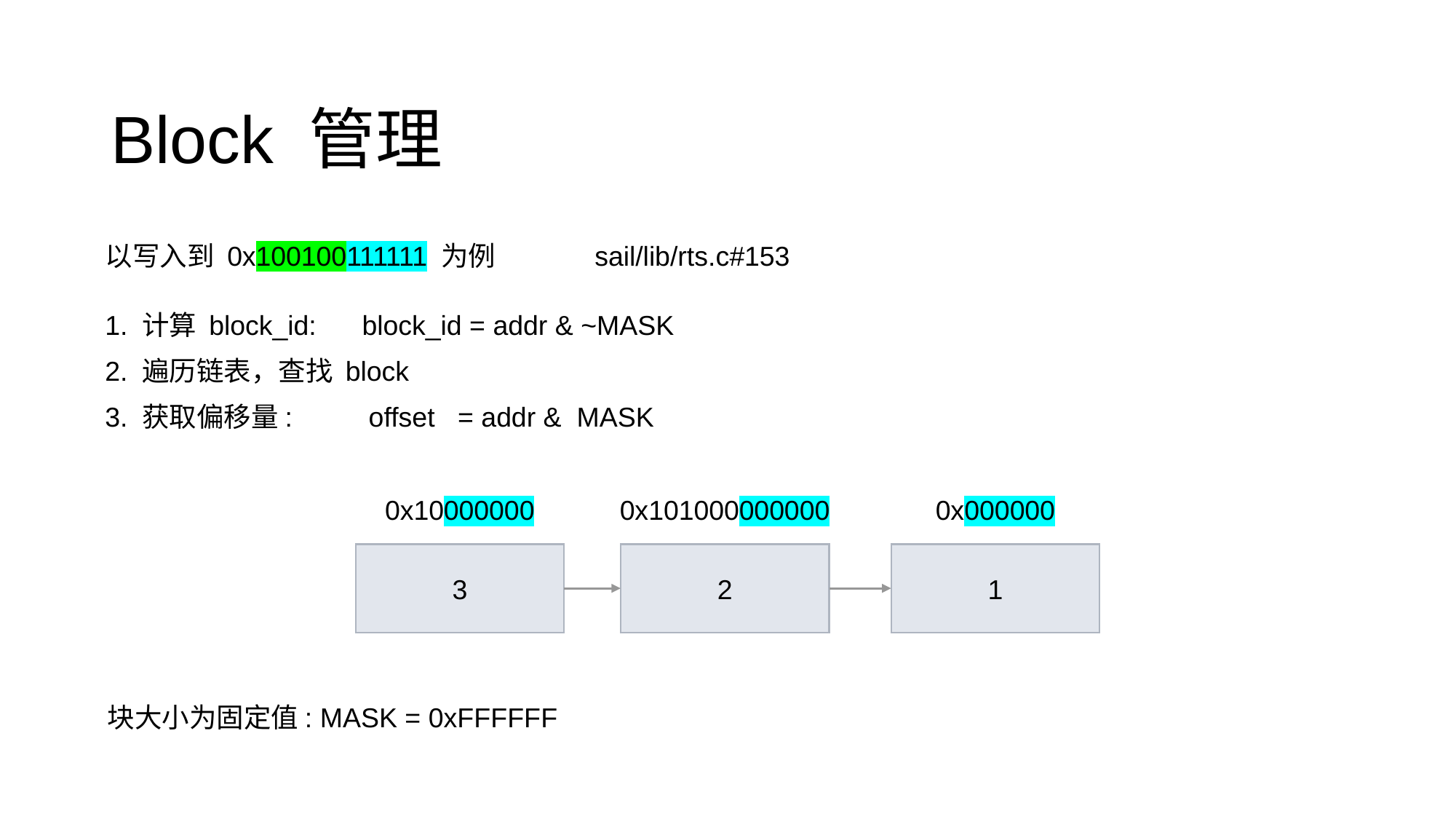

# Block 管理
以写入到 0x100100111111 为例
sail/lib/rts.c#153
1. 计算 block_id:      block_id = addr & ~MASK
2. 遍历链表，查找 block
3. 获取偏移量:          offset   = addr &  MASK
0x10000000
0x101000000000
0x000000
2
1
3
块大小为固定值: MASK = 0xFFFFFF